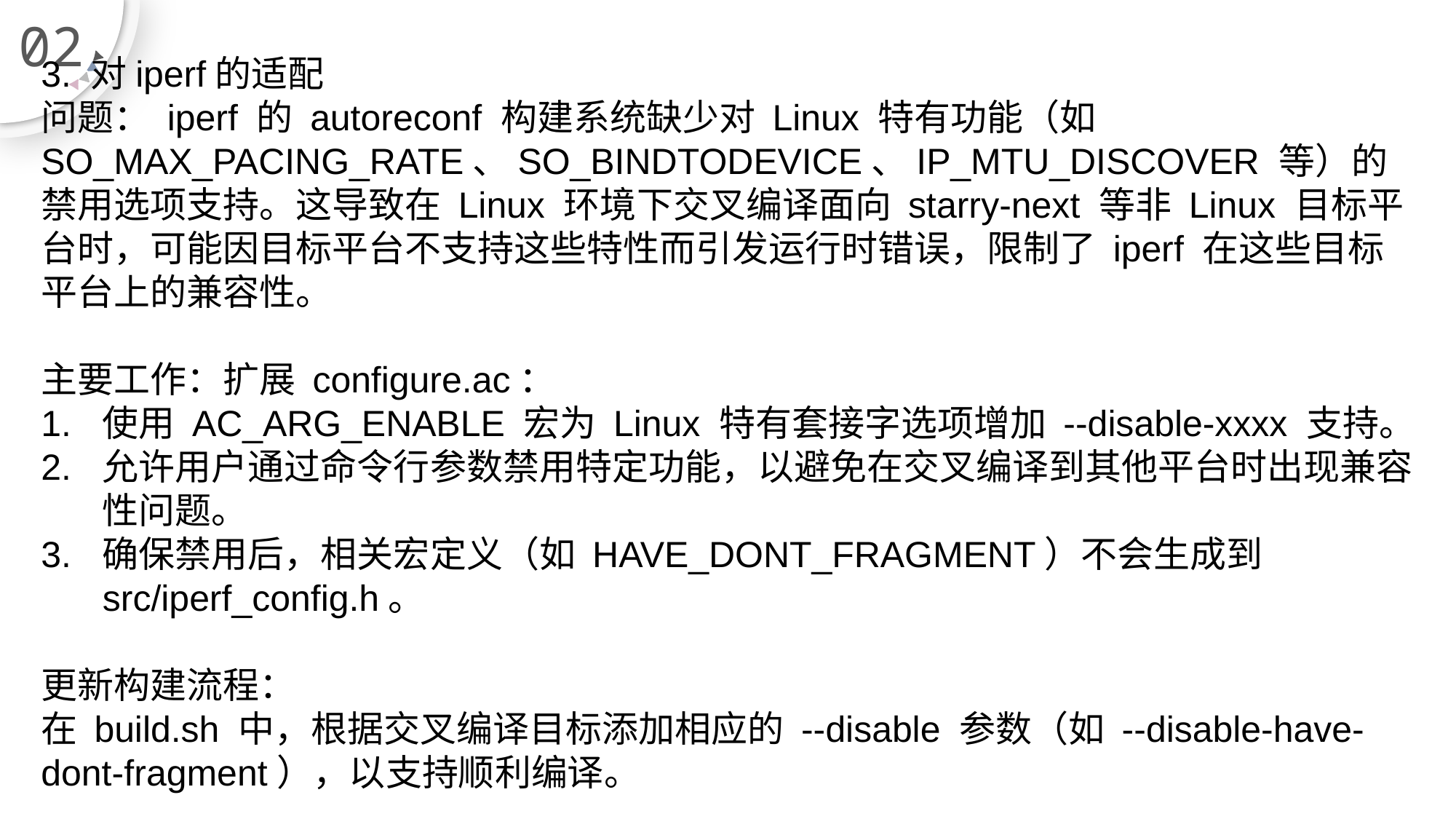

02

3. 对iperf的适配
问题： iperf 的 autoreconf 构建系统缺少对 Linux 特有功能（如 SO_MAX_PACING_RATE、SO_BINDTODEVICE、IP_MTU_DISCOVER 等）的禁用选项支持。这导致在 Linux 环境下交叉编译面向 starry-next 等非 Linux 目标平台时，可能因目标平台不支持这些特性而引发运行时错误，限制了 iperf 在这些目标平台上的兼容性。

主要工作：扩展 configure.ac：
使用 AC_ARG_ENABLE 宏为 Linux 特有套接字选项增加 --disable-xxxx 支持。
允许用户通过命令行参数禁用特定功能，以避免在交叉编译到其他平台时出现兼容性问题。
确保禁用后，相关宏定义（如 HAVE_DONT_FRAGMENT）不会生成到 src/iperf_config.h。

更新构建流程：
在 build.sh 中，根据交叉编译目标添加相应的 --disable 参数（如 --disable-have-dont-fragment），以支持顺利编译。